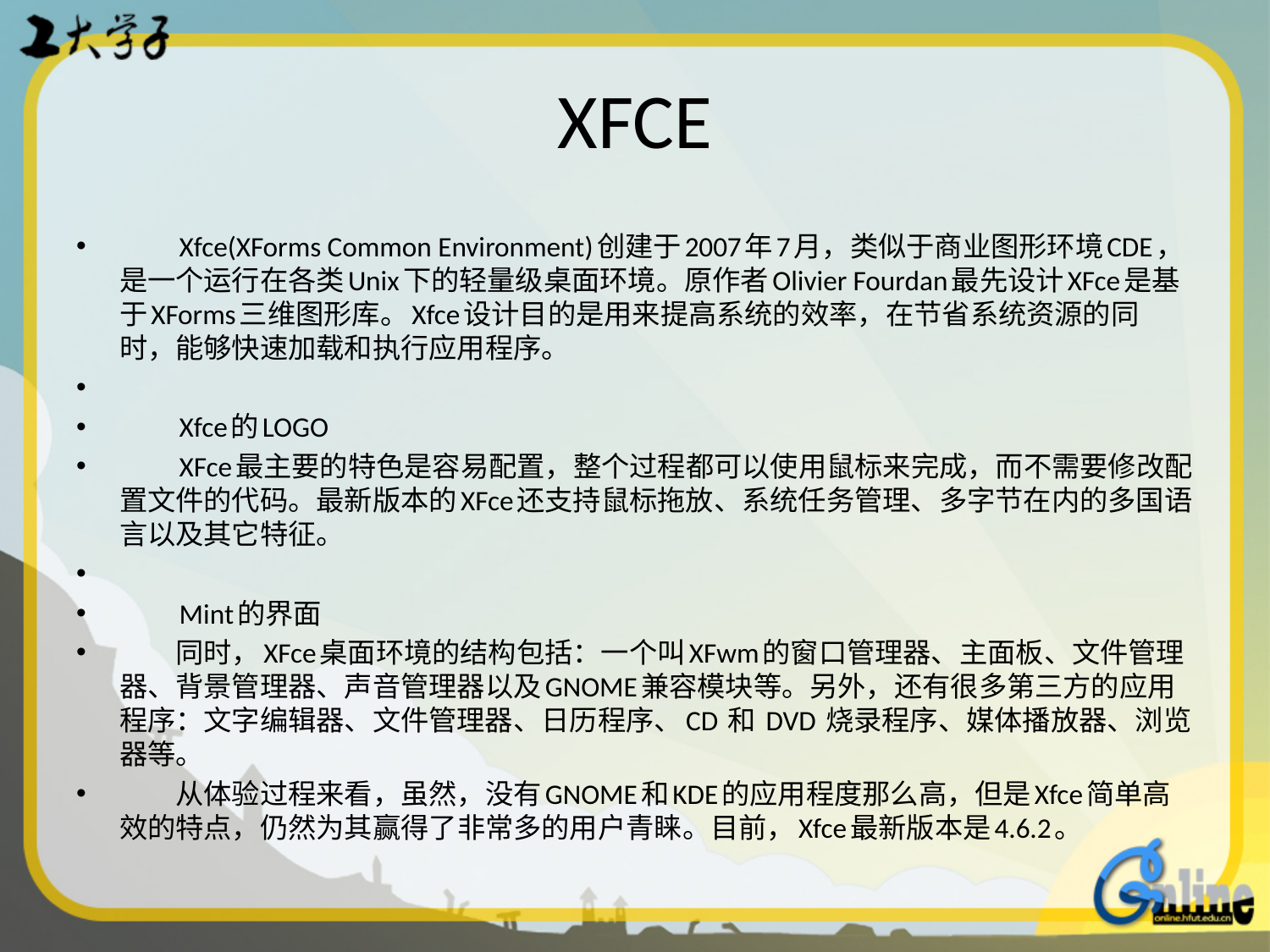

# XFCE
　　Xfce(XForms Common Environment)创建于2007年7月，类似于商业图形环境CDE，是一个运行在各类Unix下的轻量级桌面环境。原作者Olivier Fourdan最先设计XFce是基于XForms三维图形库。Xfce设计目的是用来提高系统的效率，在节省系统资源的同时，能够快速加载和执行应用程序。

　　Xfce的LOGO
　　XFce最主要的特色是容易配置，整个过程都可以使用鼠标来完成，而不需要修改配置文件的代码。最新版本的XFce还支持鼠标拖放、系统任务管理、多字节在内的多国语言以及其它特征。

　　Mint的界面
　　同时，XFce桌面环境的结构包括：一个叫XFwm的窗口管理器、主面板、文件管理器、背景管理器、声音管理器以及GNOME兼容模块等。另外，还有很多第三方的应用程序：文字编辑器、文件管理器、日历程序、CD 和 DVD 烧录程序、媒体播放器、浏览器等。
　　从体验过程来看，虽然，没有GNOME和KDE的应用程度那么高，但是Xfce简单高效的特点，仍然为其赢得了非常多的用户青睐。目前，Xfce最新版本是4.6.2。